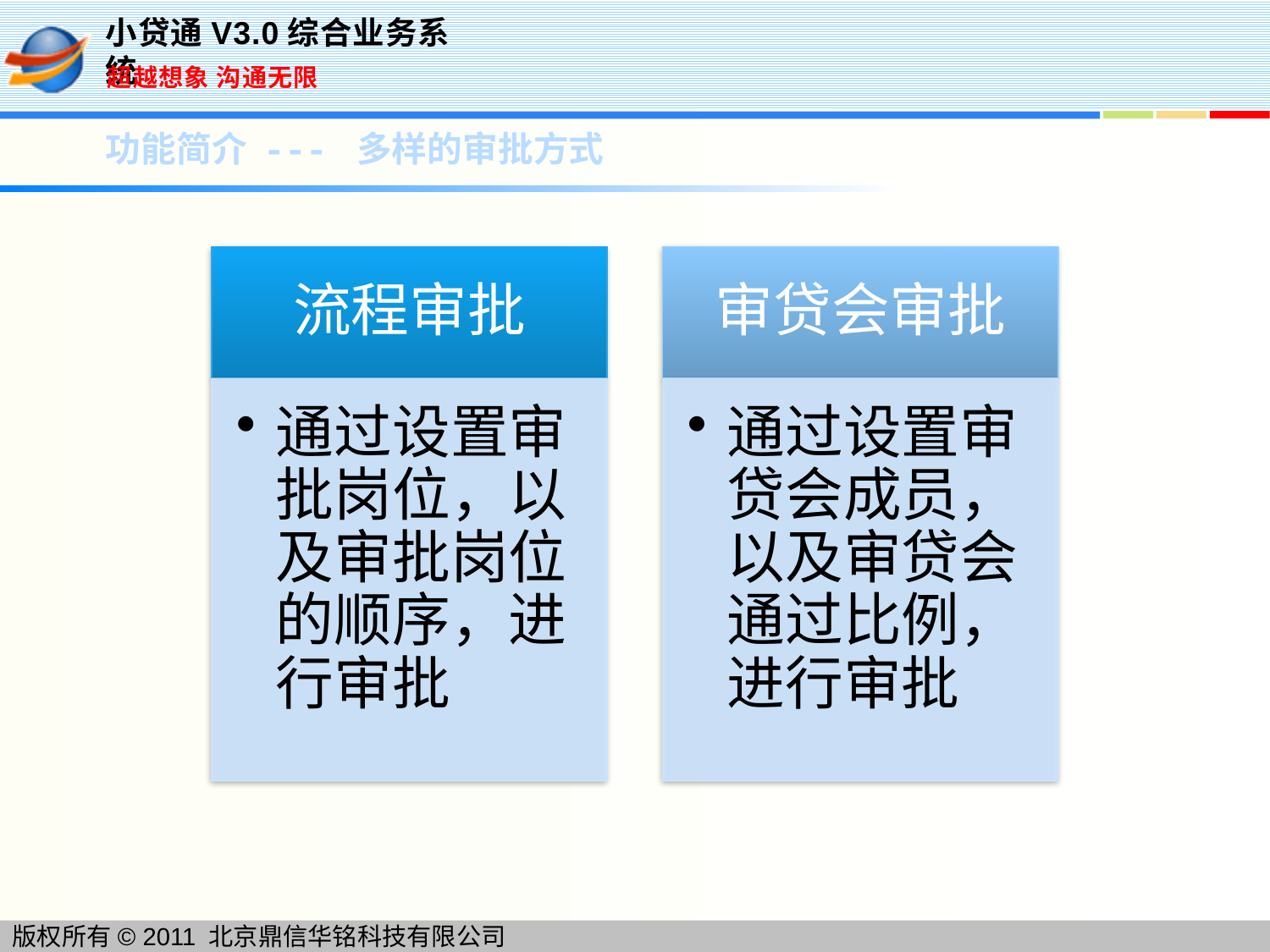

功能简介 --- 多样的审批方式
流程审批
通过设置审批岗位，以及审批岗位的顺序，进行审批
审贷会审批
通过设置审贷会成员，以及审贷会通过比例，进行审批